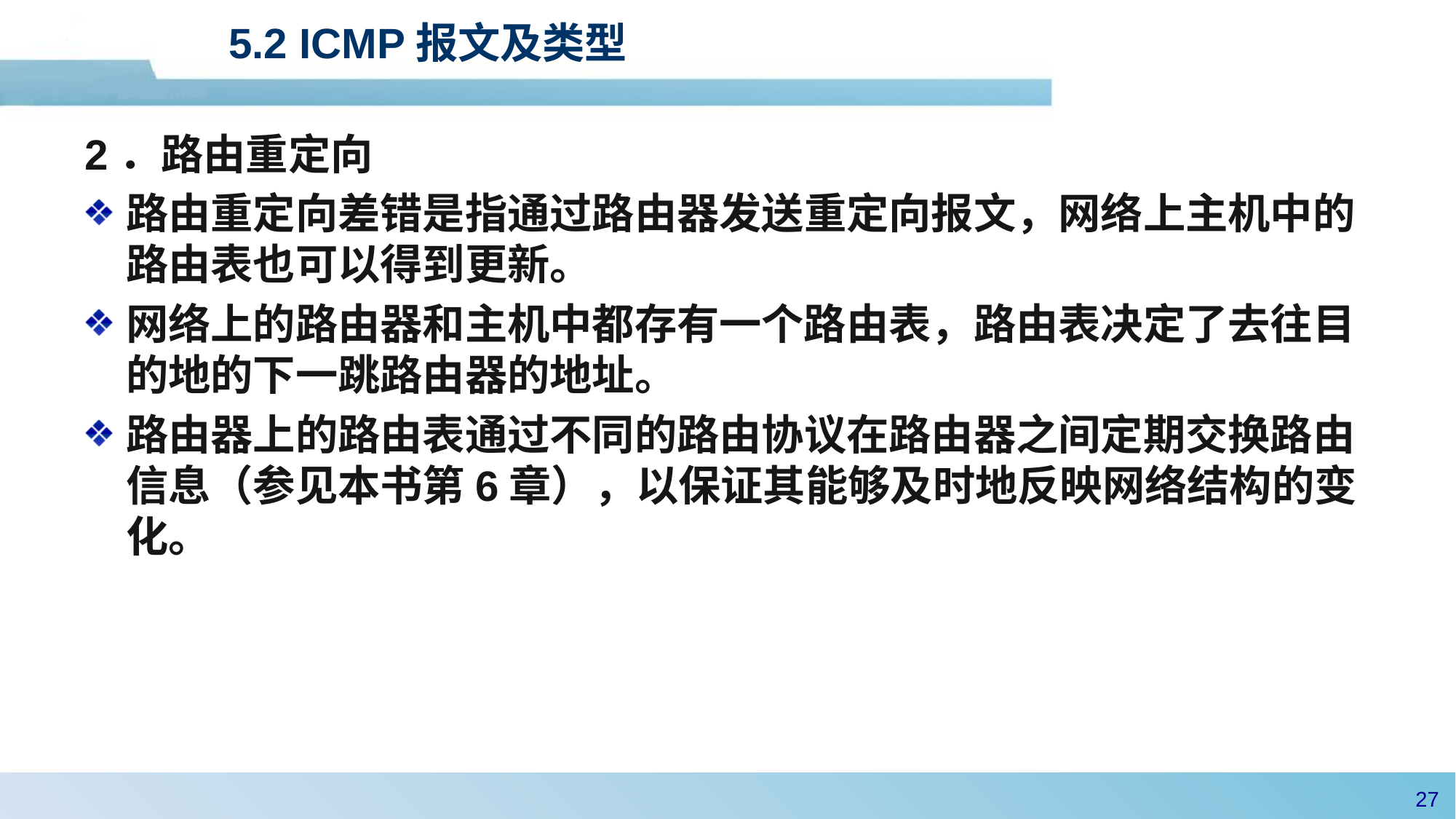

5.2 ICMP报文及类型
2．路由重定向
路由重定向差错是指通过路由器发送重定向报文，网络上主机中的路由表也可以得到更新。
网络上的路由器和主机中都存有一个路由表，路由表决定了去往目的地的下一跳路由器的地址。
路由器上的路由表通过不同的路由协议在路由器之间定期交换路由信息（参见本书第6章），以保证其能够及时地反映网络结构的变化。
27